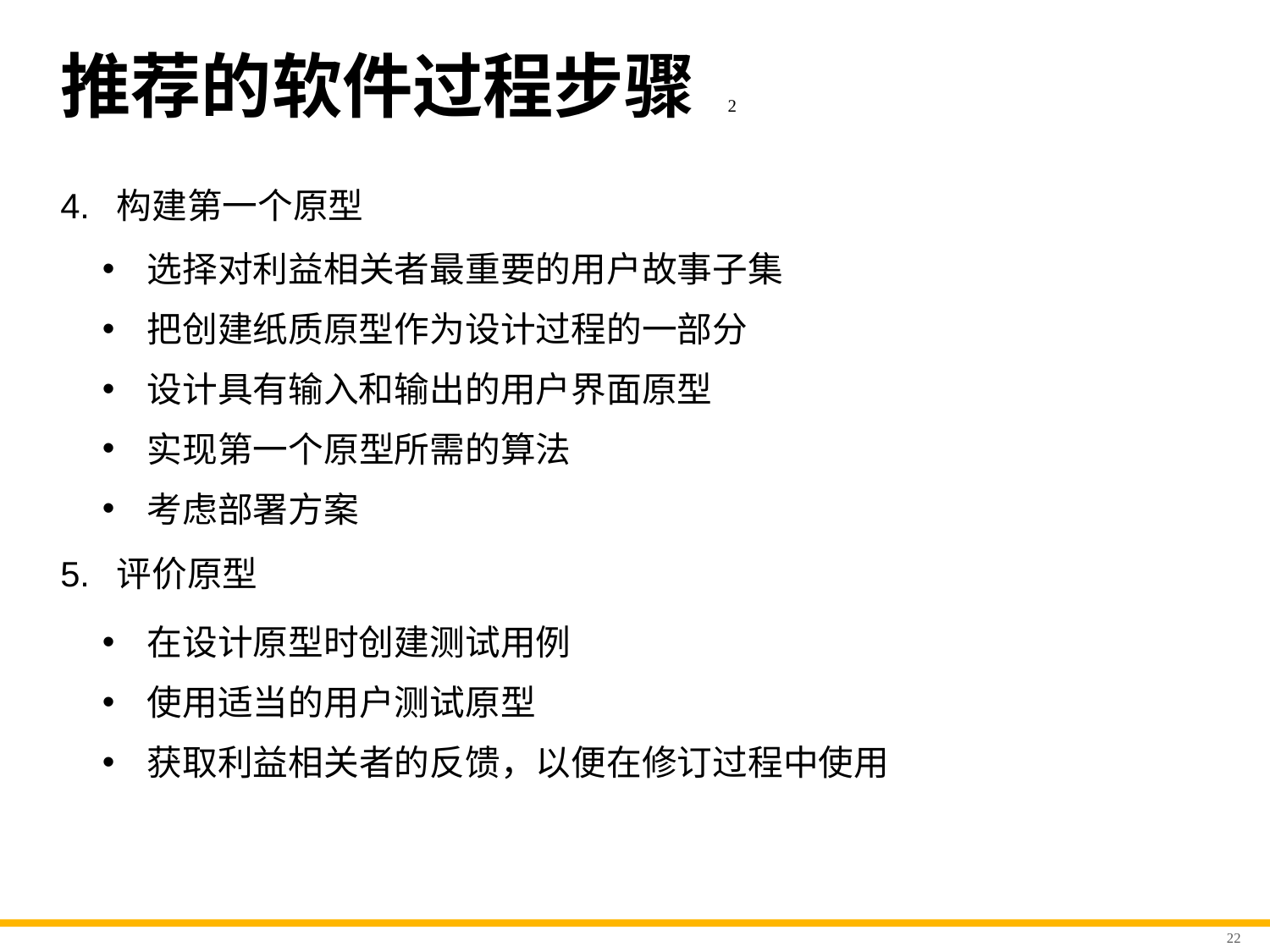

# 推荐的软件过程步骤 2
构建第一个原型
选择对利益相关者最重要的用户故事子集
把创建纸质原型作为设计过程的一部分
设计具有输入和输出的用户界面原型
实现第一个原型所需的算法
考虑部署方案
评价原型
在设计原型时创建测试用例
使用适当的用户测试原型
获取利益相关者的反馈，以便在修订过程中使用
22